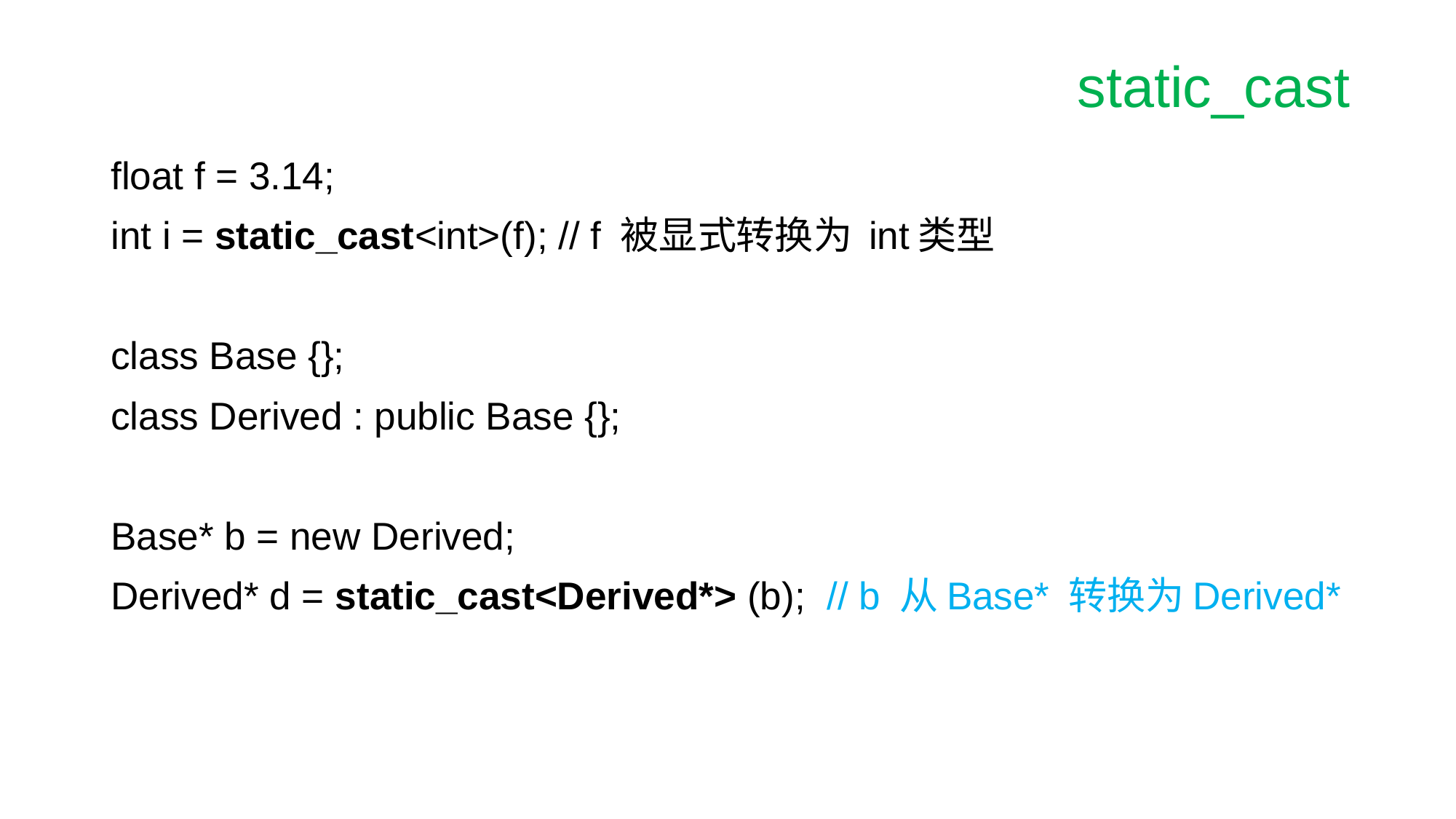

# static_cast
float f = 3.14;
int i = static_cast<int>(f); // f 被显式转换为 int类型

class Base {};
class Derived : public Base {};

Base* b = new Derived;
Derived* d = static_cast<Derived*> (b);  // b 从Base* 转换为Derived*